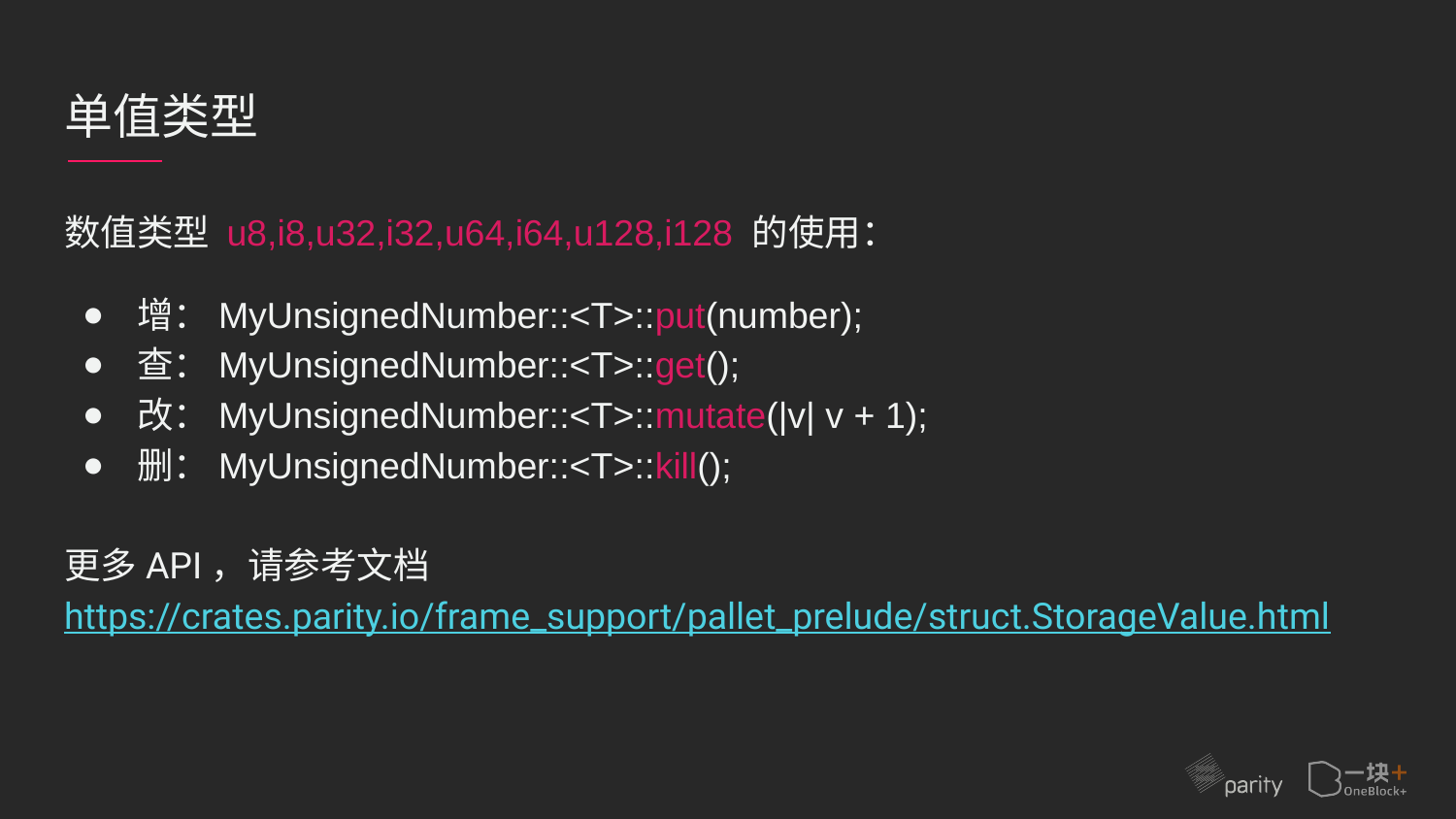

# 单值类型
数值类型 u8,i8,u32,i32,u64,i64,u128,i128 的使用：
增：MyUnsignedNumber::<T>::put(number);
查：MyUnsignedNumber::<T>::get();
改：MyUnsignedNumber::<T>::mutate(|v| v + 1);
删：MyUnsignedNumber::<T>::kill();

更多API，请参考文档 https://crates.parity.io/frame_support/pallet_prelude/struct.StorageValue.html